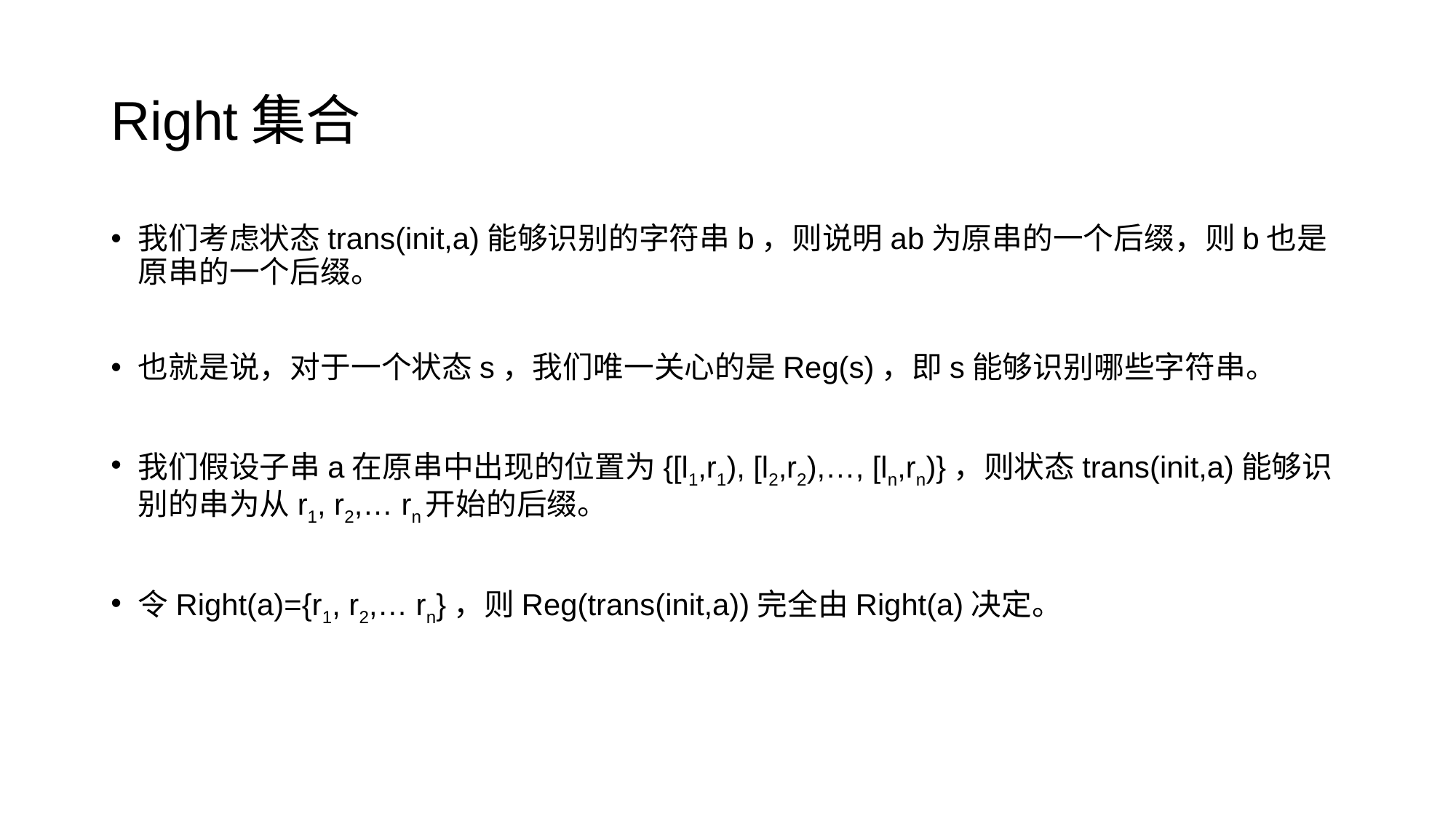

# Right集合
我们考虑状态trans(init,a)能够识别的字符串b，则说明ab为原串的一个后缀，则b也是原串的一个后缀。

也就是说，对于一个状态s，我们唯一关心的是Reg(s)，即s能够识别哪些字符串。

我们假设子串a在原串中出现的位置为{[l1,r1), [l2,r2),…, [ln,rn)}，则状态trans(init,a)能够识别的串为从r1, r2,… rn开始的后缀。

令Right(a)={r1, r2,… rn}，则Reg(trans(init,a))完全由Right(a)决定。